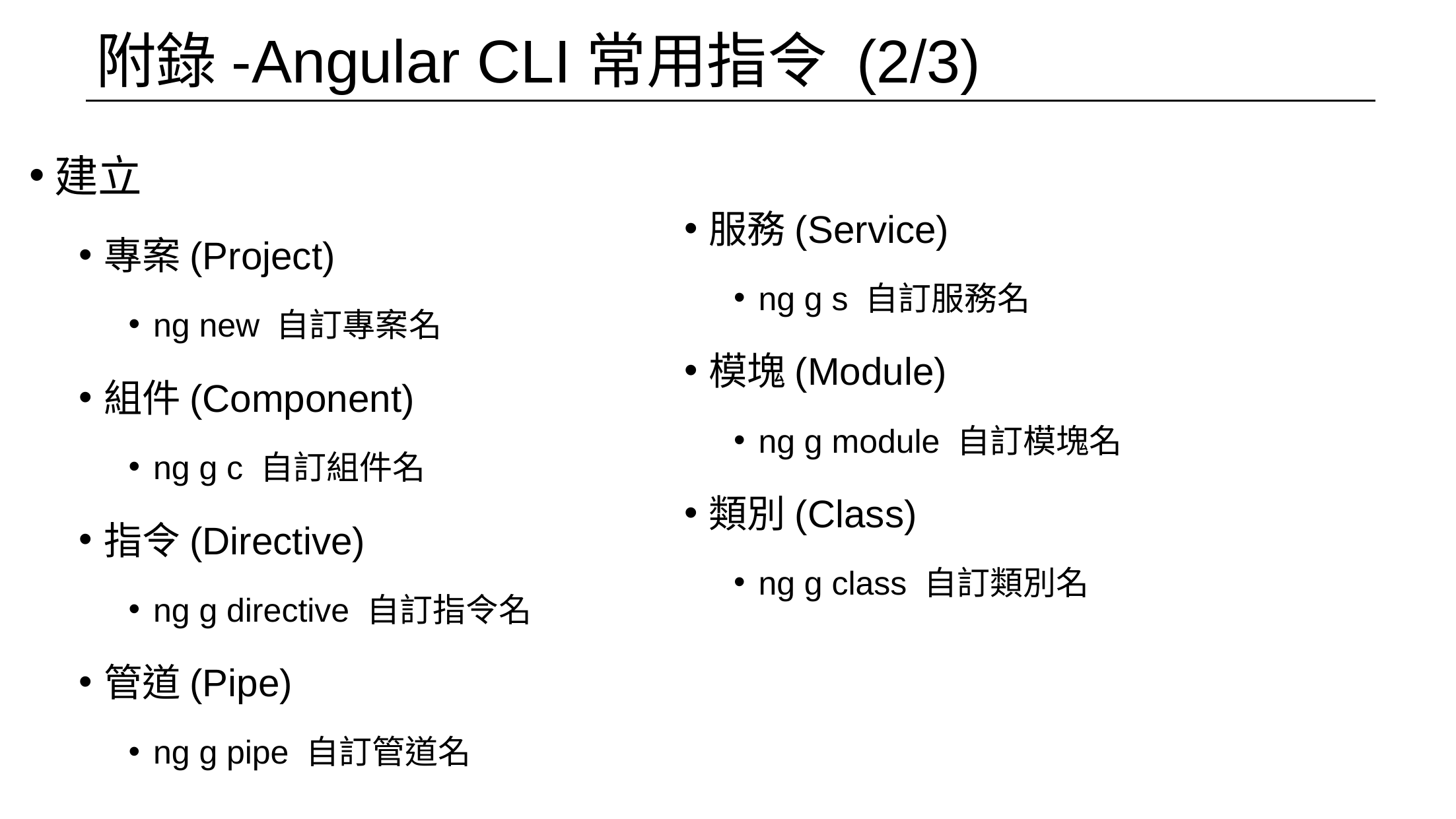

# 附錄-Angular CLI常用指令 (2/3)
建立
專案(Project)
ng new 自訂專案名
組件(Component)
ng g c 自訂組件名
指令(Directive)
ng g directive 自訂指令名
管道(Pipe)
ng g pipe 自訂管道名

服務(Service)
ng g s 自訂服務名
模塊(Module)
ng g module 自訂模塊名
類別(Class)
ng g class 自訂類別名